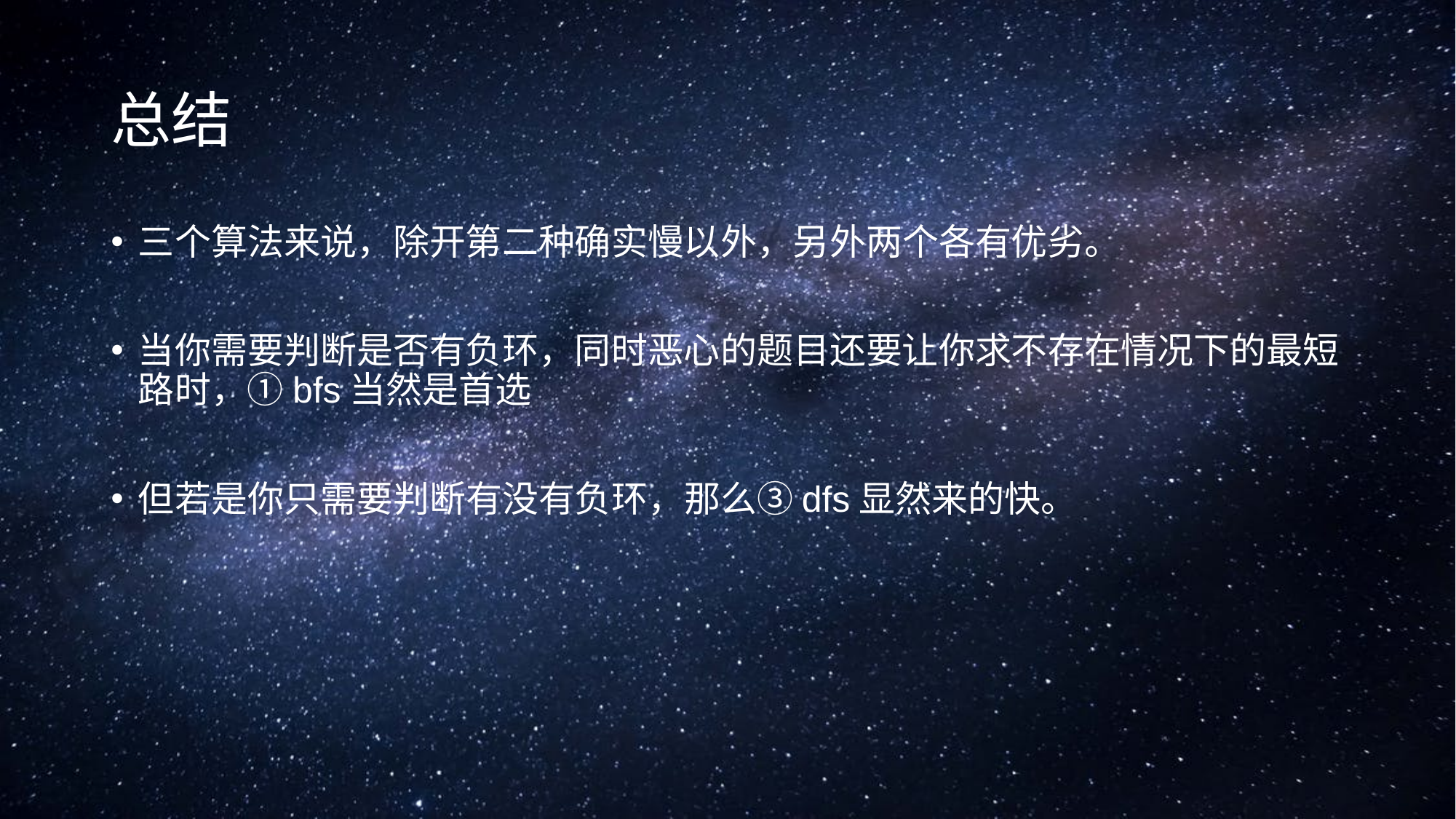

# 总结
三个算法来说，除开第二种确实慢以外，另外两个各有优劣。

当你需要判断是否有负环，同时恶心的题目还要让你求不存在情况下的最短路时，①bfs当然是首选

但若是你只需要判断有没有负环，那么③dfs显然来的快。